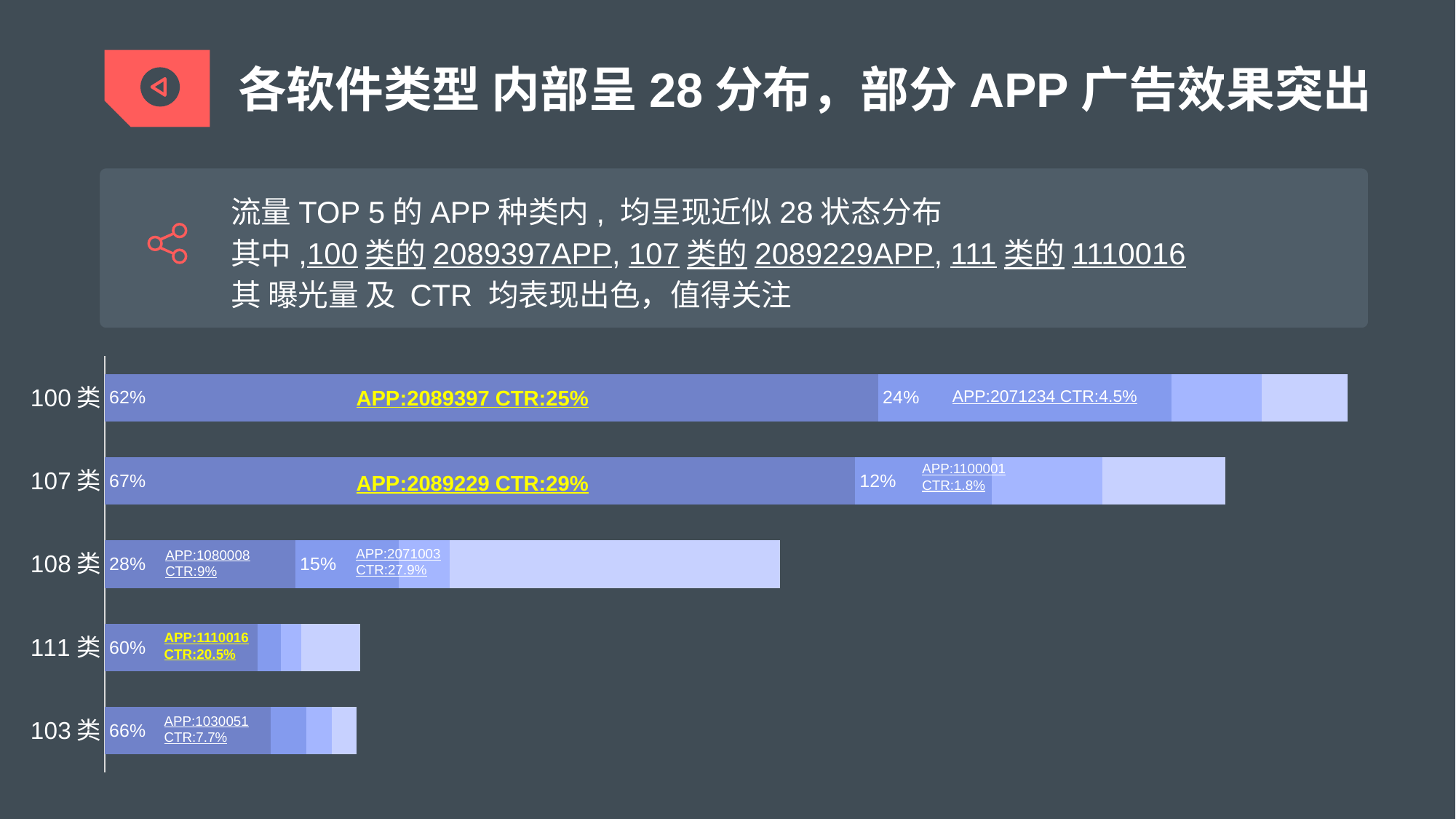

各软件类型 内部呈28分布，部分APP广告效果突出

流量TOP 5的APP种类内, 均呈现近似28状态分布
其中,100类的2089397APP, 107类的2089229APP, 111类的1110016
其 曝光量 及 CTR 均表现出色，值得关注

### Chart

| Category | 1 | 2 | 3 | others |
|---|---|---|---|---|
| 100类 | 201561.0 | 76391.0 | 23504.0 | 22280.0 |
| 107类 | 195475.0 | 35513.0 | 28876.0 | 32085.0 |
| 108类 | 49700.0 | 26896.0 | 13305.0 | 85990.0 |
| 111类 | 39823.0 | 5957.0 | 5434.0 | 15393.0 |
| 103类 | 43176.0 | 9312.0 | 6650.0 | 6374.0 |
APP:2089397 CTR:25%
APP:2071234 CTR:4.5%
APP:1100001
CTR:1.8%
APP:2089229 CTR:29%
APP:2071003
CTR:27.9%
APP:1080008
CTR:9%
APP:1110016
CTR:20.5%
APP:1030051
CTR:7.7%